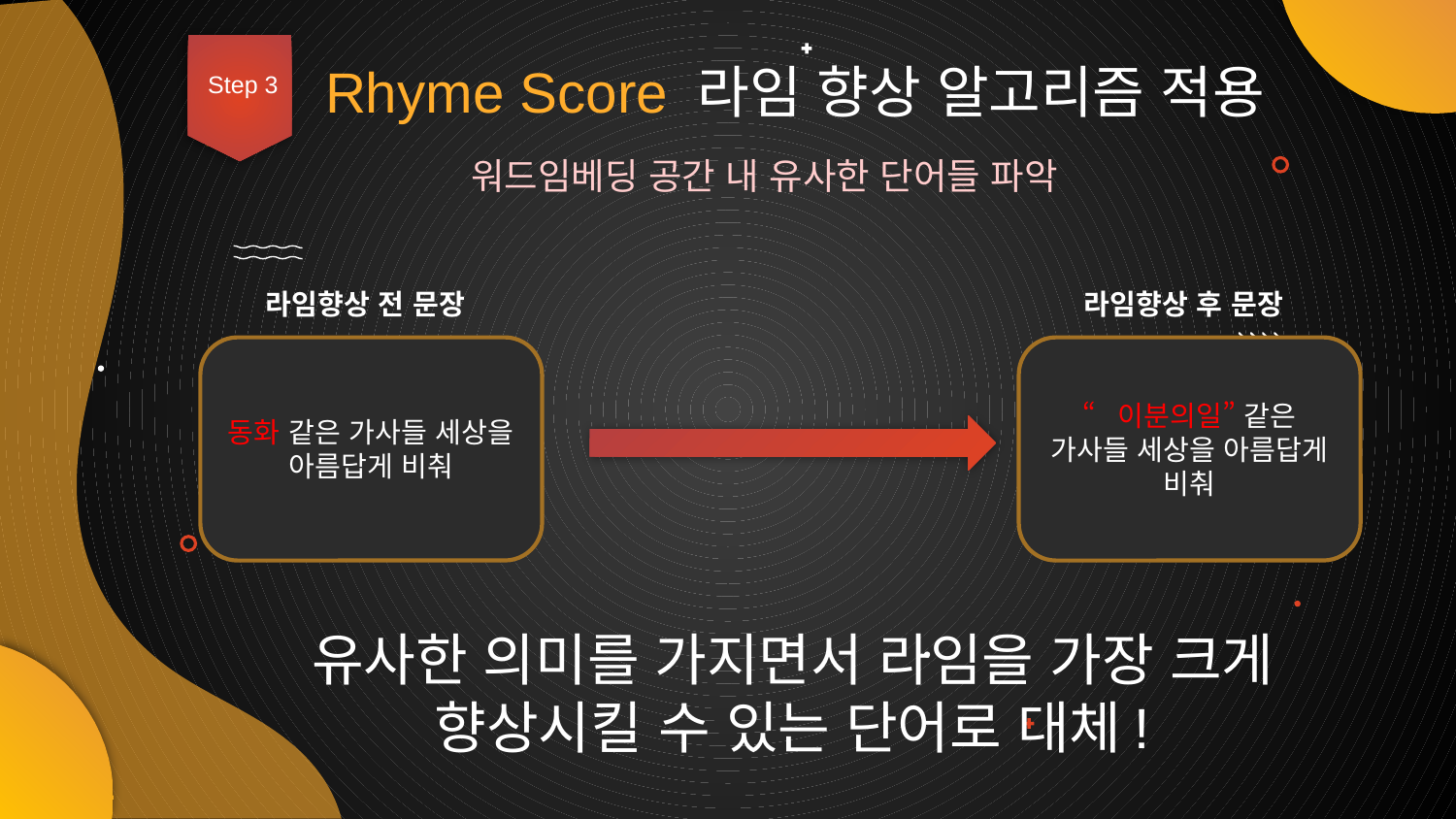

Step 3
Rhyme Score 라임 향상 알고리즘 적용
워드임베딩 공간 내 유사한 단어들 파악
라임향상 전 문장
라임향상 후 문장
동화 같은 가사들 세상을 아름답게 비춰
“이분의일” 같은 가사들 세상을 아름답게 비춰

유사한 의미를 가지면서 라임을 가장 크게 향상시킬 수 있는 단어로 대체!